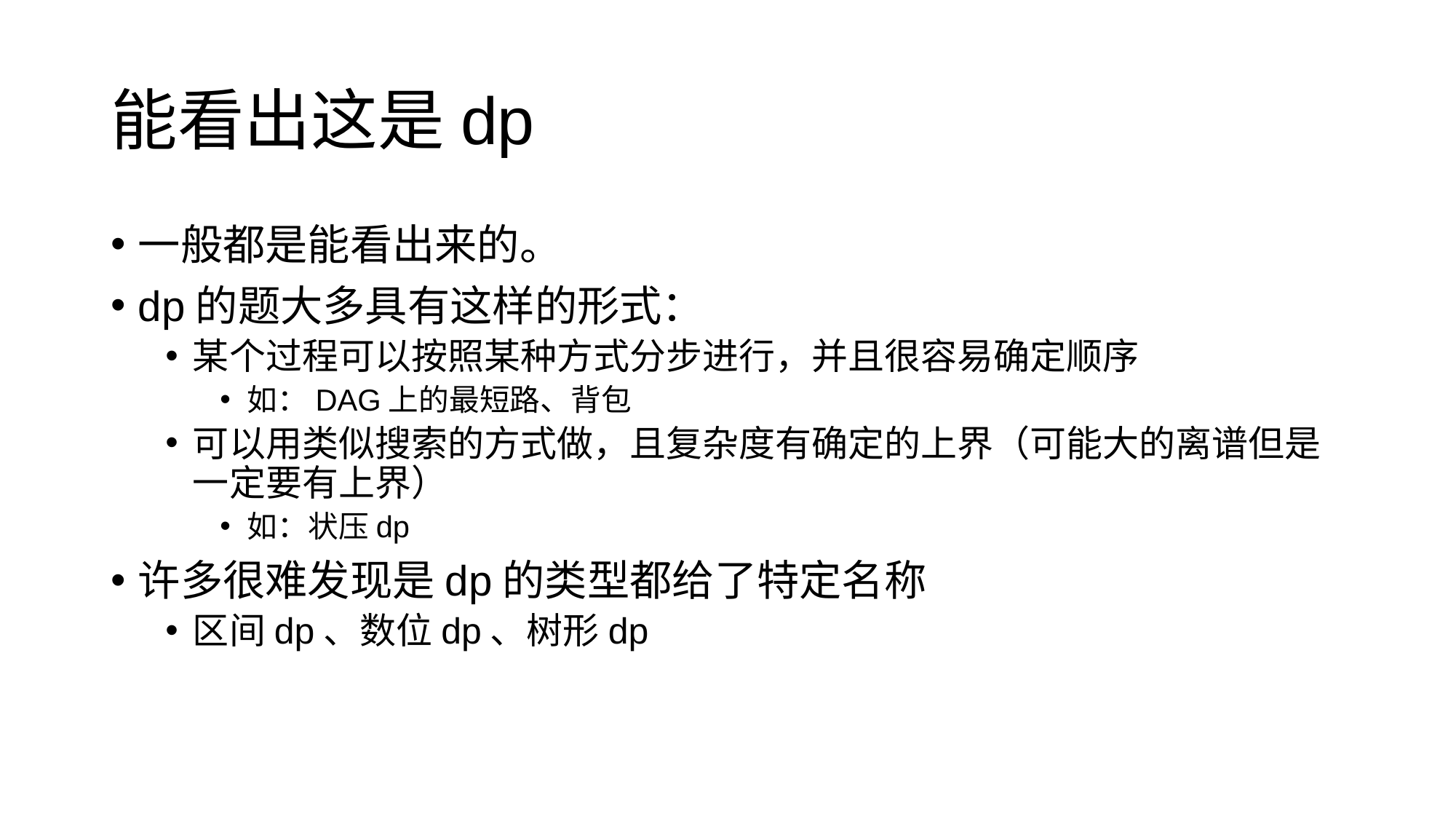

# 能看出这是dp
一般都是能看出来的。
dp的题大多具有这样的形式：
某个过程可以按照某种方式分步进行，并且很容易确定顺序
如：DAG上的最短路、背包
可以用类似搜索的方式做，且复杂度有确定的上界（可能大的离谱但是一定要有上界）
如：状压dp
许多很难发现是dp的类型都给了特定名称
区间dp、数位dp、树形dp